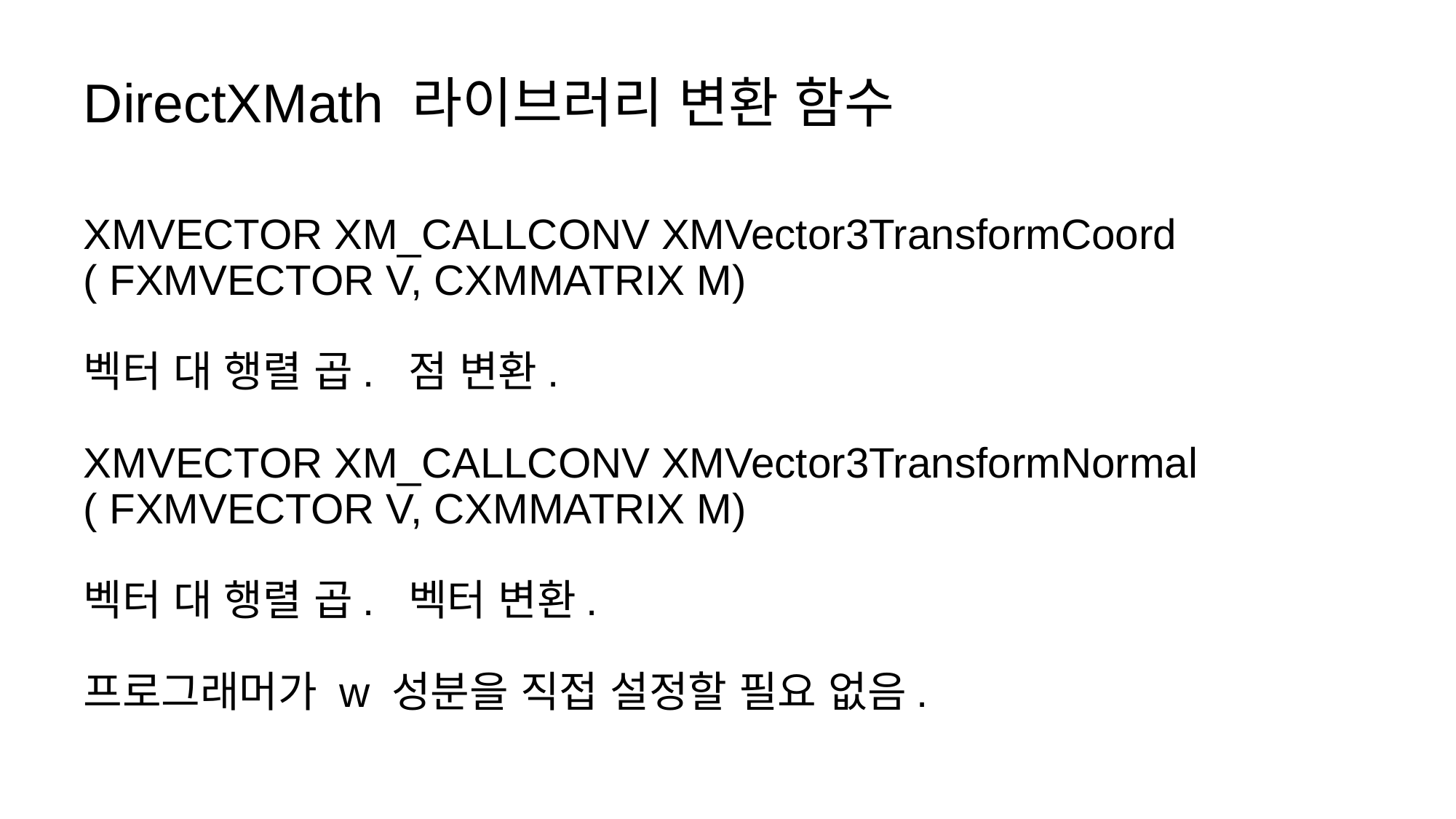

# DirectXMath 라이브러리 변환 함수

XMVECTOR XM_CALLCONV XMVector3TransformCoord
( FXMVECTOR V, CXMMATRIX M)

벡터 대 행렬 곱.  점 변환.

XMVECTOR XM_CALLCONV XMVector3TransformNormal
( FXMVECTOR V, CXMMATRIX M)

벡터 대 행렬 곱.  벡터 변환.

프로그래머가 w 성분을 직접 설정할 필요 없음.